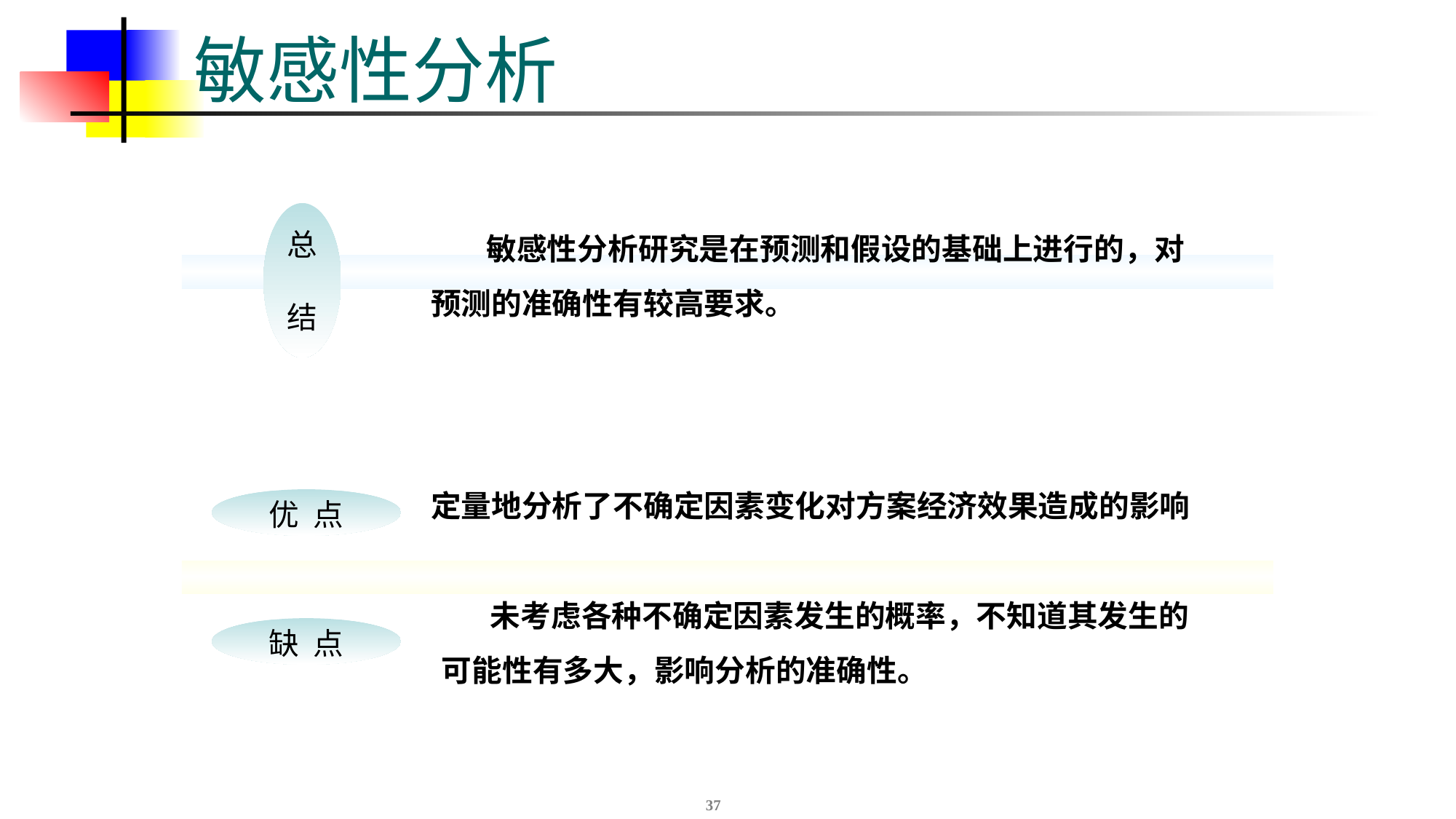

# 敏感性分析
总

结
       敏感性分析研究是在预测和假设的基础上进行的，对
预测的准确性有较高要求。

定量地分析了不确定因素变化对方案经济效果造成的影响

优  点

      未考虑各种不确定因素发生的概率，不知道其发生的可能性有多大，影响分析的准确性。

缺  点
37